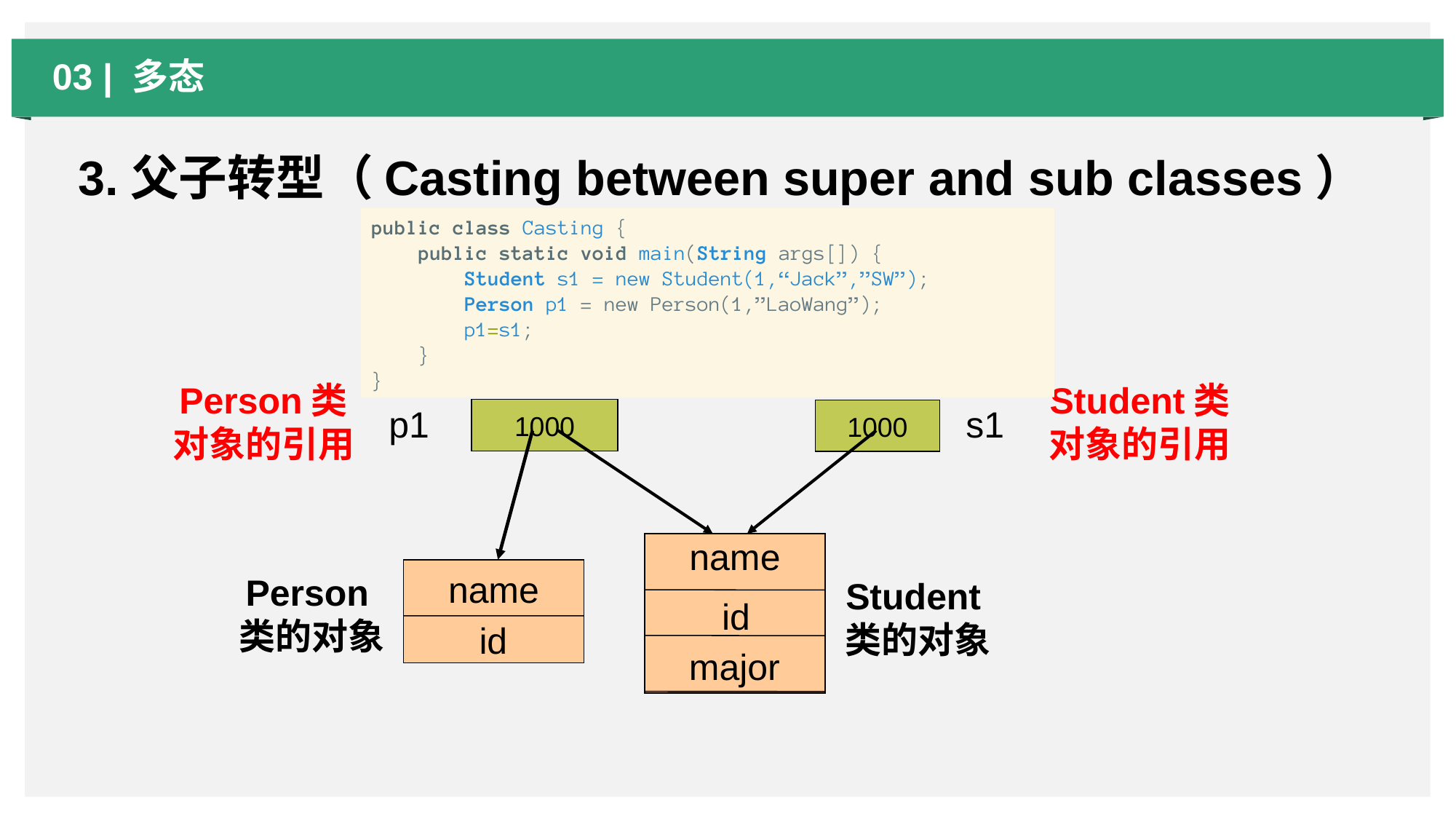

03 | 多态
3.父子转型（Casting between super and sub classes）
public class Casting {
    public static void main(String args[]) {
        Student s1 = new Student(1,“Jack”,”SW”);
        Person p1 = new Person(1,”LaoWang”);
        p1=s1;
    }
}
Person类对象的引用
Student类对象的引用
p1
s1
1000
1000

name

name
Person类的对象
Student类的对象
id

id

major